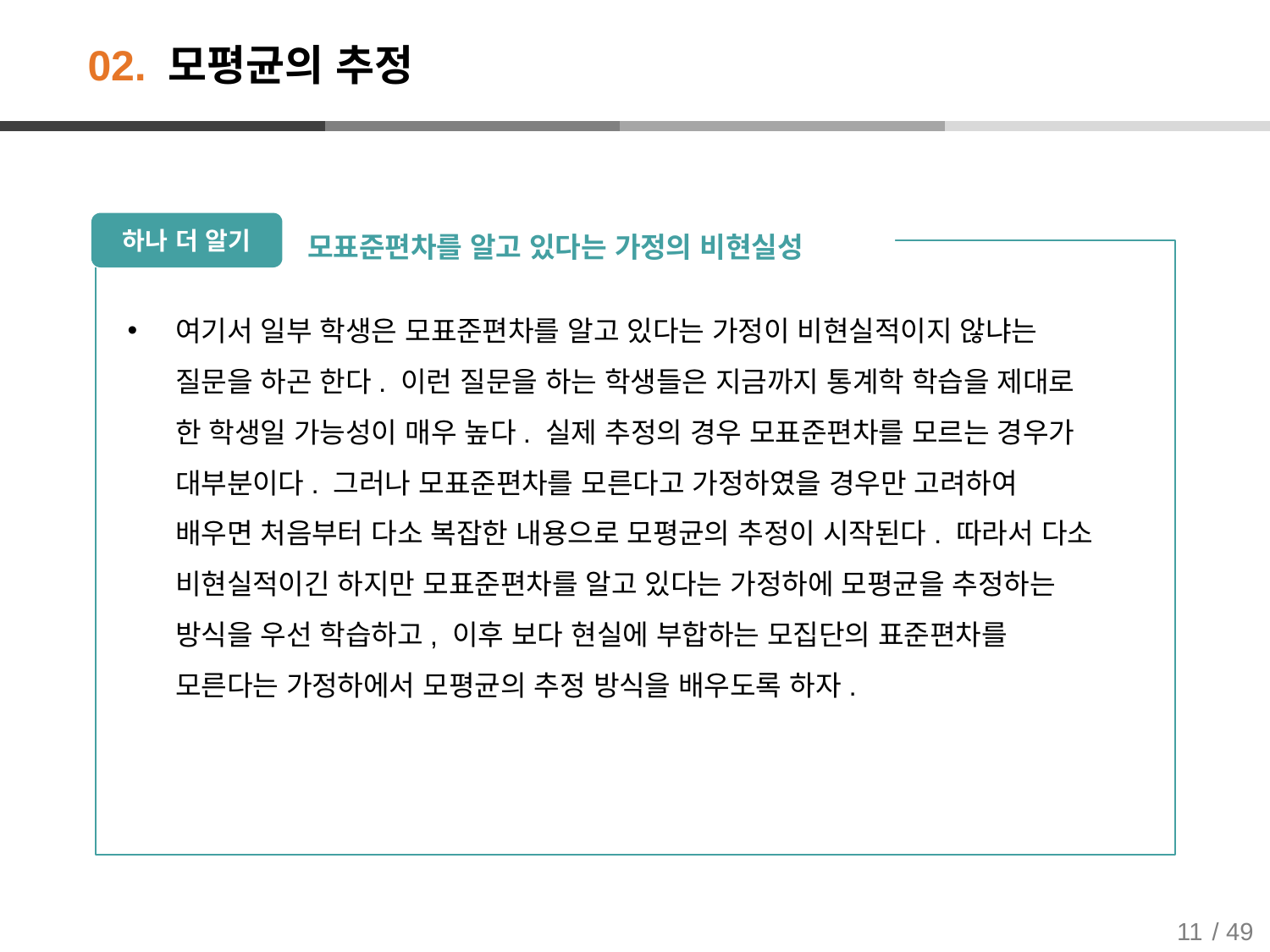

# 02. 모평균의 추정
모표준편차를 알고 있다는 가정의 비현실성

하나 더 알기

여기서 일부 학생은 모표준편차를 알고 있다는 가정이 비현실적이지 않냐는 질문을 하곤 한다. 이런 질문을 하는 학생들은 지금까지 통계학 학습을 제대로 한 학생일 가능성이 매우 높다. 실제 추정의 경우 모표준편차를 모르는 경우가 대부분이다. 그러나 모표준편차를 모른다고 가정하였을 경우만 고려하여 배우면 처음부터 다소 복잡한 내용으로 모평균의 추정이 시작된다. 따라서 다소 비현실적이긴 하지만 모표준편차를 알고 있다는 가정하에 모평균을 추정하는 방식을 우선 학습하고, 이후 보다 현실에 부합하는 모집단의 표준편차를 모른다는 가정하에서 모평균의 추정 방식을 배우도록 하자.